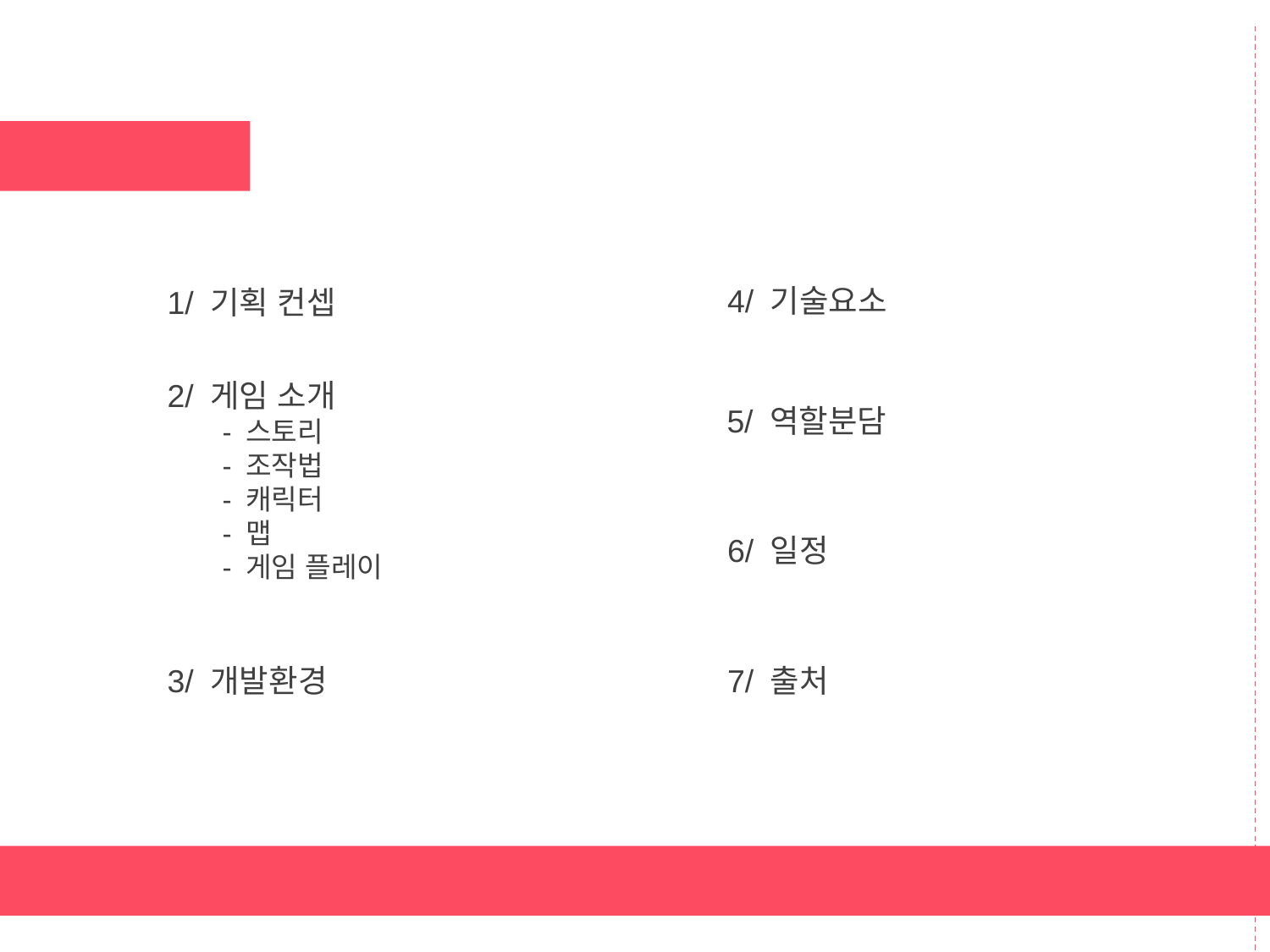

CONTENTS
4/ 기술요소
1/ 기획 컨셉
2/ 게임 소개
       - 스토리
       - 조작법
       - 캐릭터
       - 맵
       - 게임 플레이

5/ 역할분담
6/ 일정
3/ 개발환경
7/ 출처